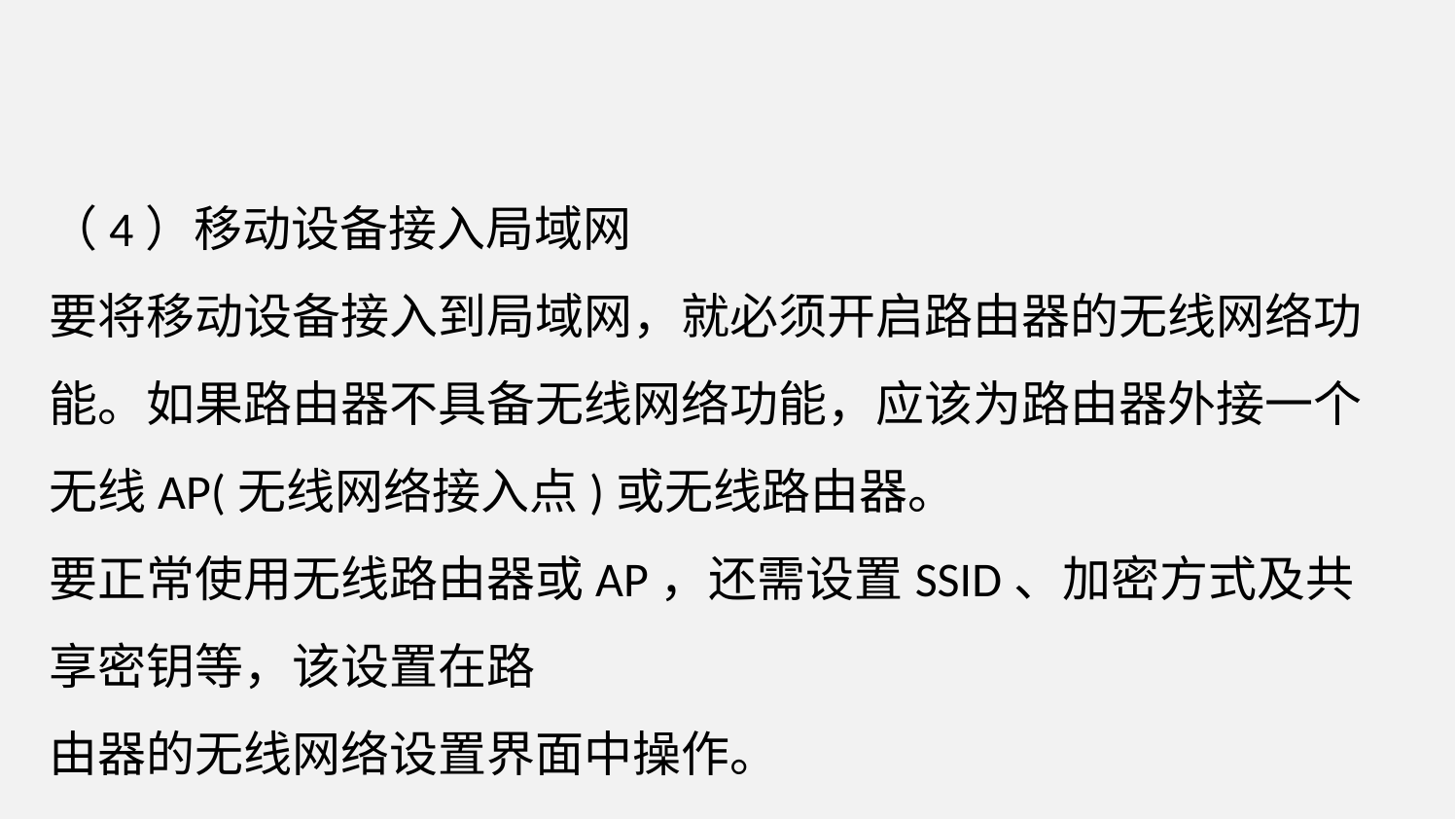

#
（4）移动设备接入局域网
要将移动设备接入到局域网，就必须开启路由器的无线网络功能。如果路由器不具备无线网络功能，应该为路由器外接一个无线AP(无线网络接入点)或无线路由器。
要正常使用无线路由器或AP，还需设置SSID、加密方式及共享密钥等，该设置在路
由器的无线网络设置界面中操作。